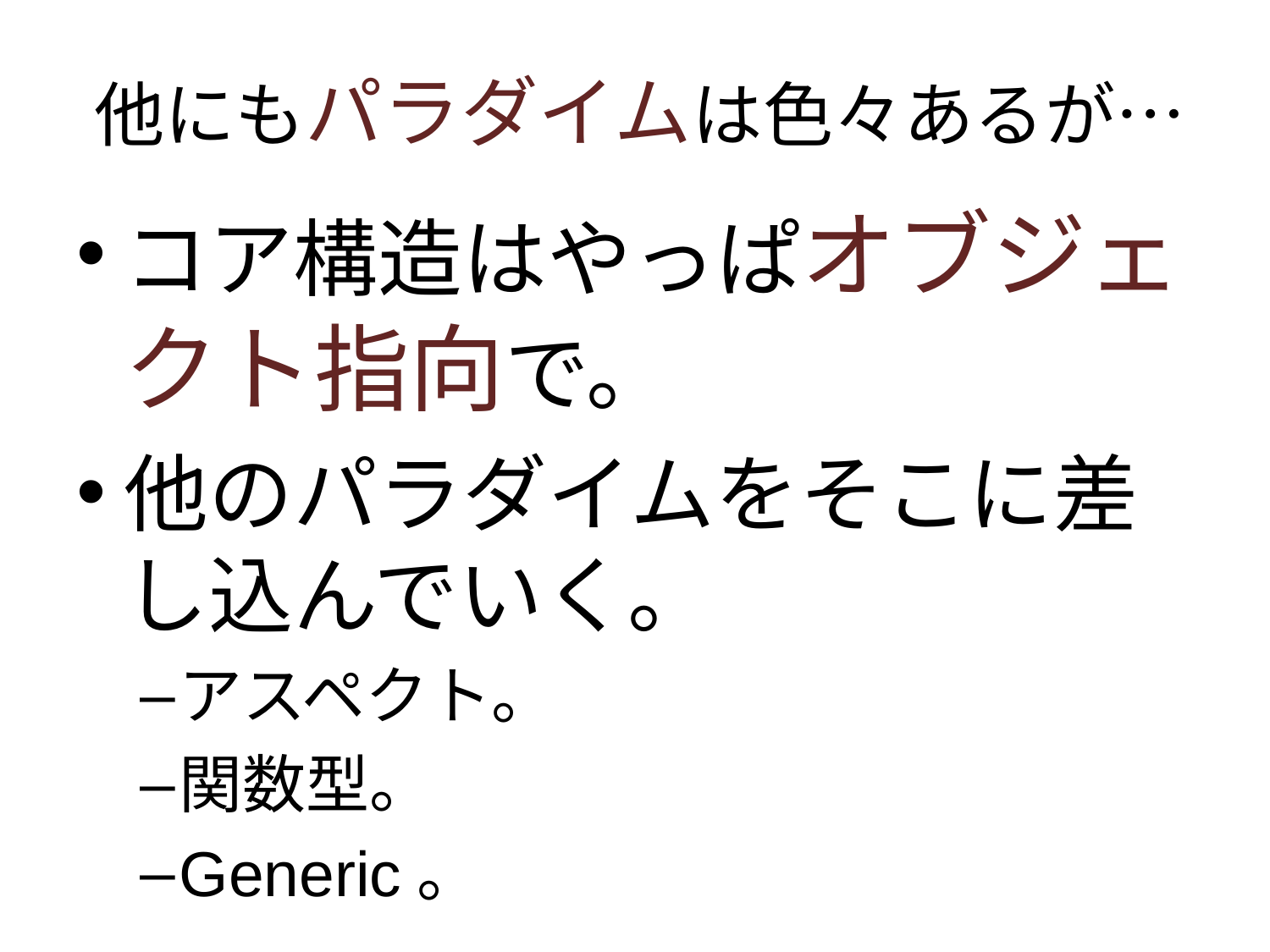

# 他にもパラダイムは色々あるが…
コア構造はやっぱオブジェクト指向で。
他のパラダイムをそこに差し込んでいく。
アスペクト。
関数型。
Generic。